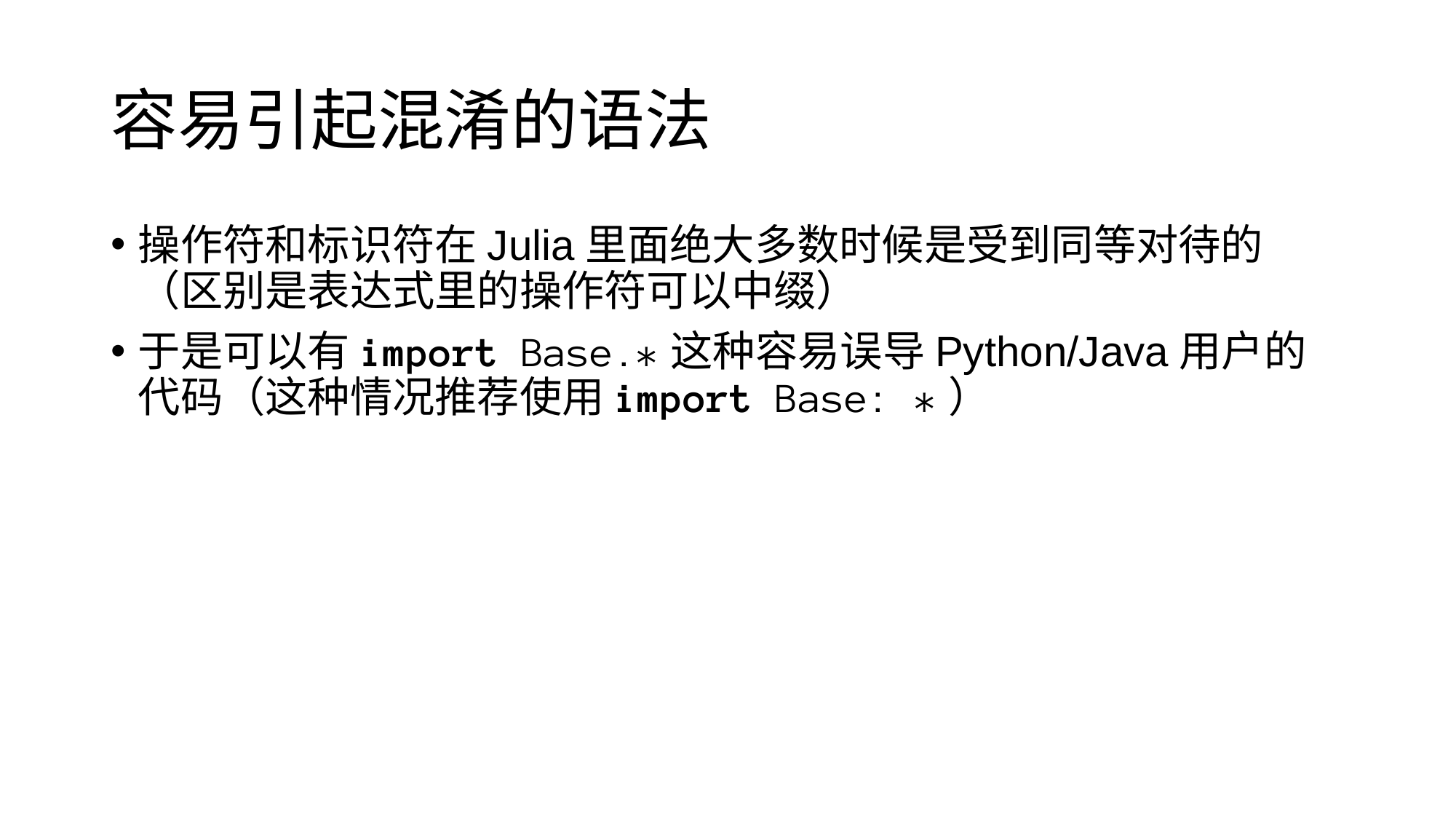

# 容易引起混淆的语法
操作符和标识符在Julia里面绝大多数时候是受到同等对待的（区别是表达式里的操作符可以中缀）
于是可以有import Base.*这种容易误导Python/Java用户的代码（这种情况推荐使用import Base: *）